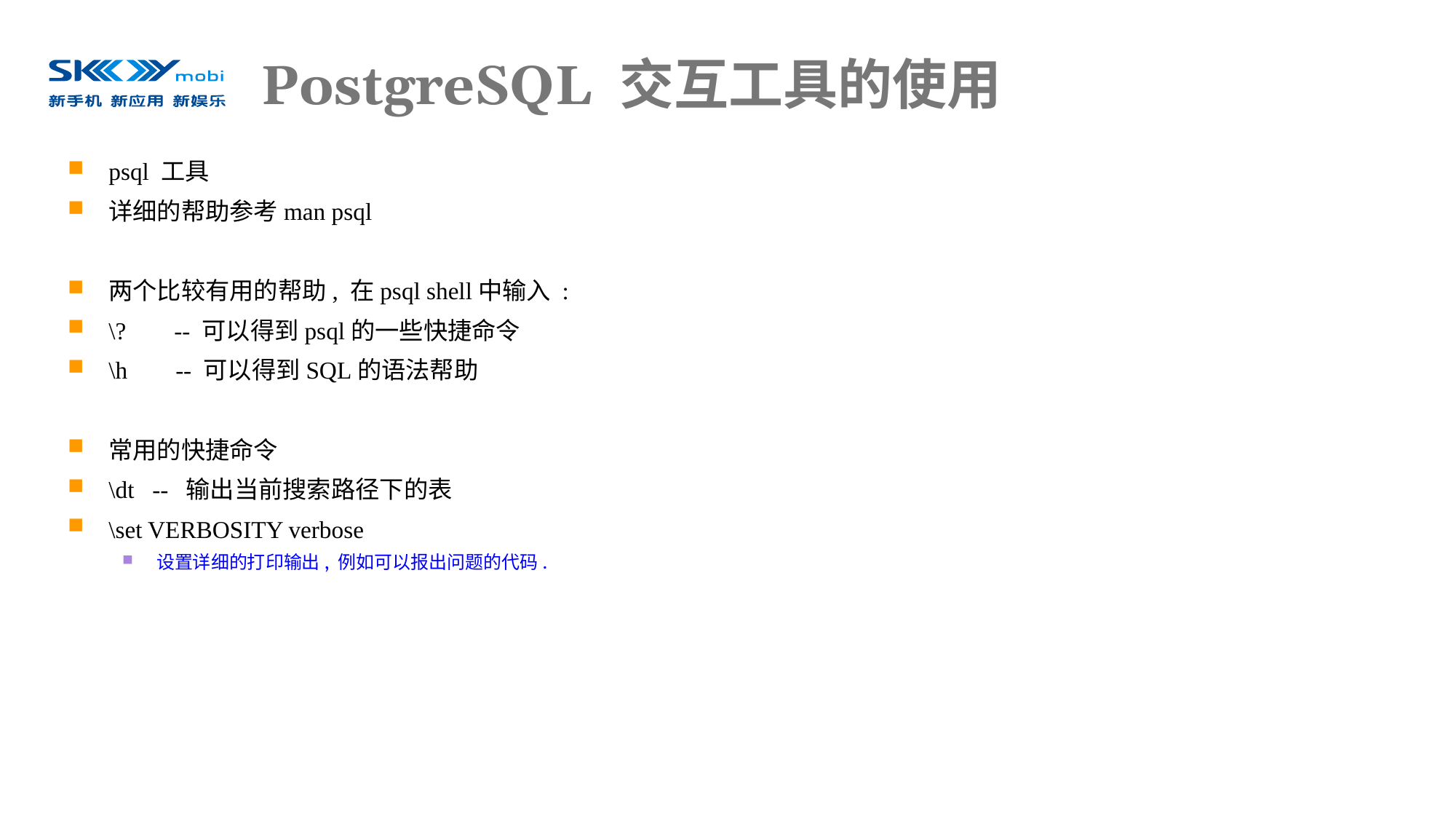

# PostgreSQL 交互工具的使用
psql 工具
详细的帮助参考man psql

两个比较有用的帮助, 在psql shell中输入 :
\?        -- 可以得到psql的一些快捷命令
\h        -- 可以得到SQL的语法帮助

常用的快捷命令
\dt   --  输出当前搜索路径下的表
\set VERBOSITY verbose
设置详细的打印输出, 例如可以报出问题的代码.